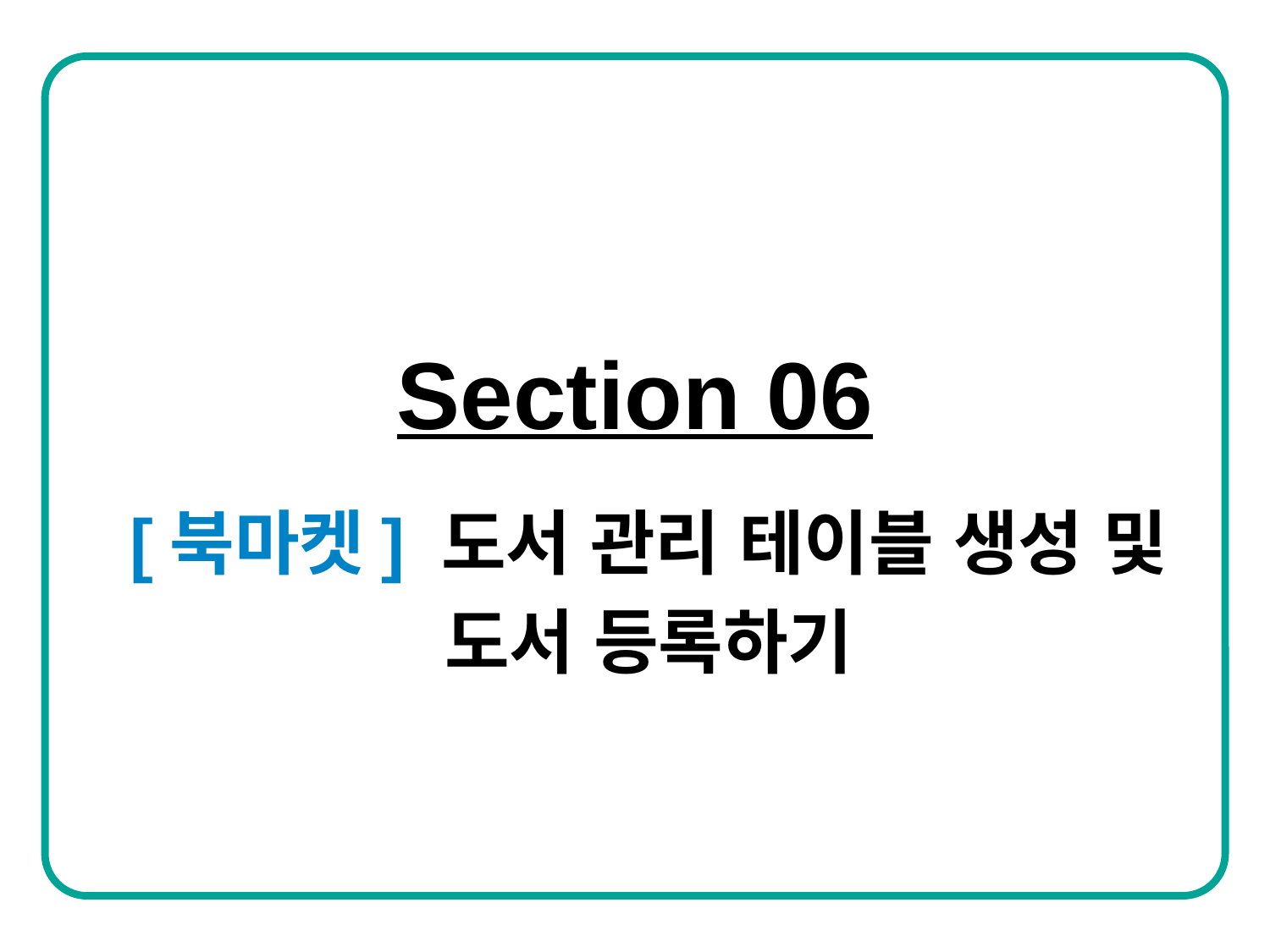

Section 06
[북마켓] 도서 관리 테이블 생성 및
도서 등록하기